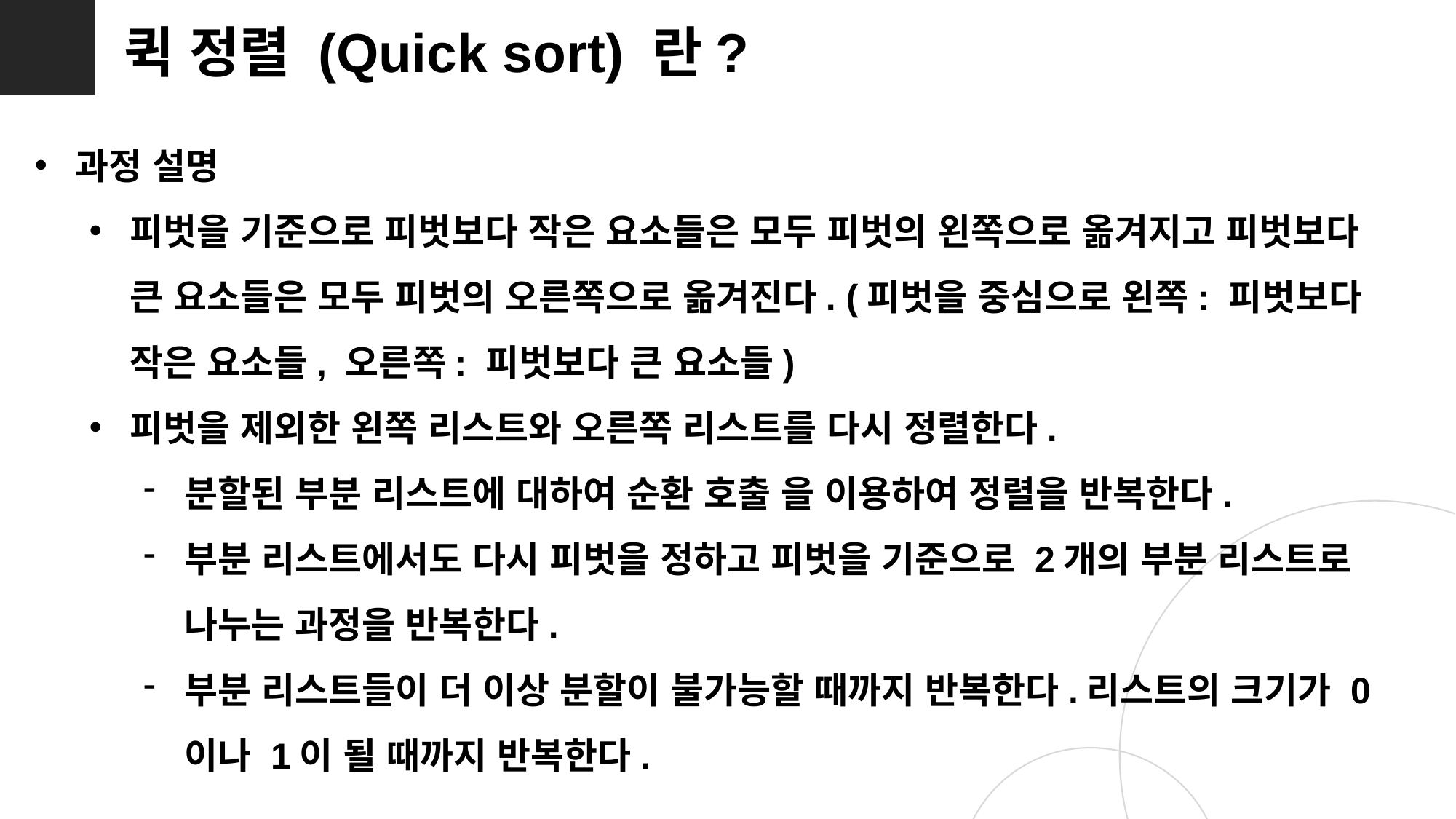

퀵 정렬 (Quick sort) 란?
과정 설명
피벗을 기준으로 피벗보다 작은 요소들은 모두 피벗의 왼쪽으로 옮겨지고 피벗보다 큰 요소들은 모두 피벗의 오른쪽으로 옮겨진다. (피벗을 중심으로 왼쪽: 피벗보다 작은 요소들, 오른쪽: 피벗보다 큰 요소들)
피벗을 제외한 왼쪽 리스트와 오른쪽 리스트를 다시 정렬한다.
분할된 부분 리스트에 대하여 순환 호출 을 이용하여 정렬을 반복한다.
부분 리스트에서도 다시 피벗을 정하고 피벗을 기준으로 2개의 부분 리스트로 나누는 과정을 반복한다.
부분 리스트들이 더 이상 분할이 불가능할 때까지 반복한다.리스트의 크기가 0이나 1이 될 때까지 반복한다.